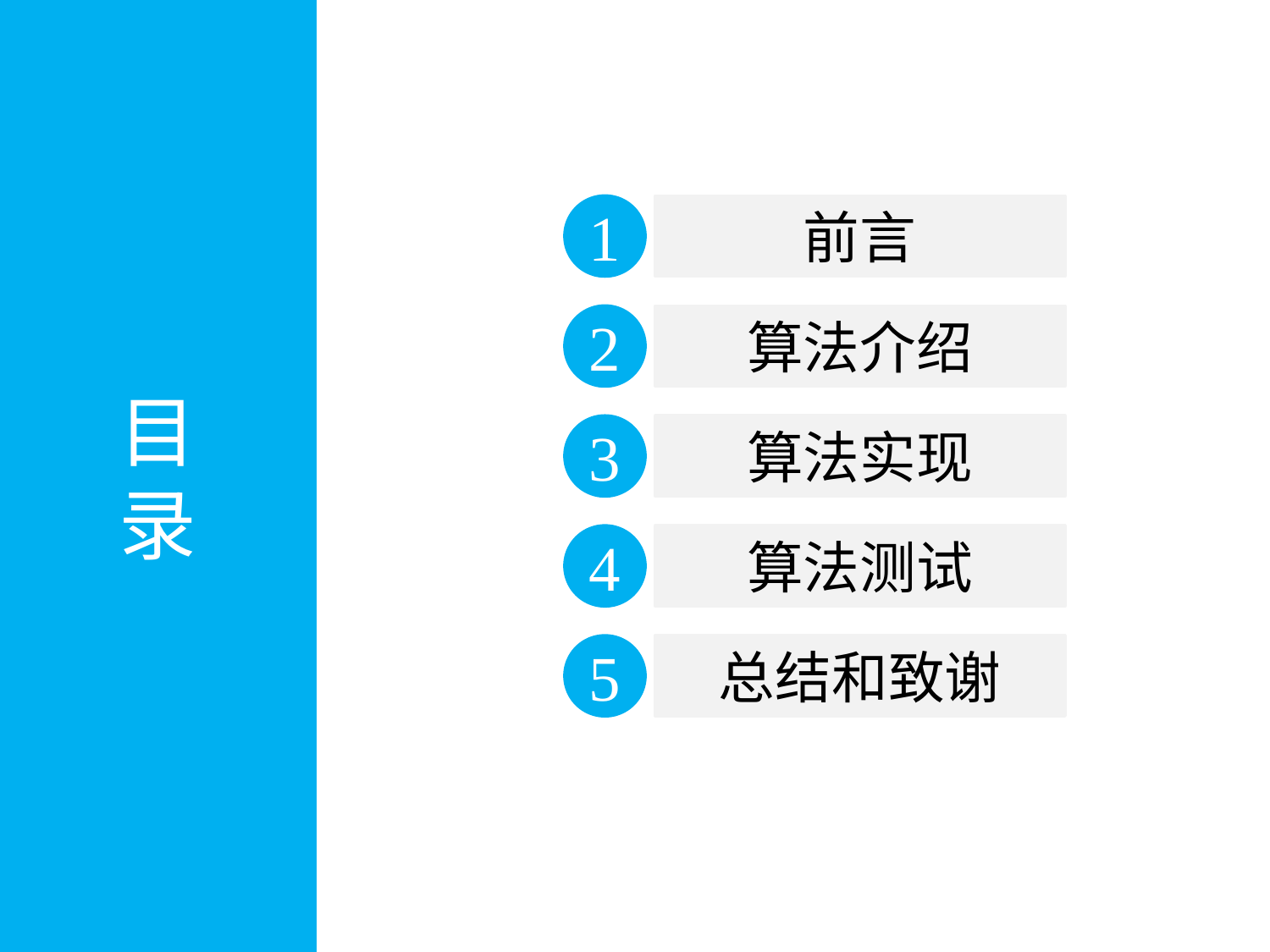

目
录
1
前言
2
算法介绍
3
算法实现
4
算法测试
5
总结和致谢